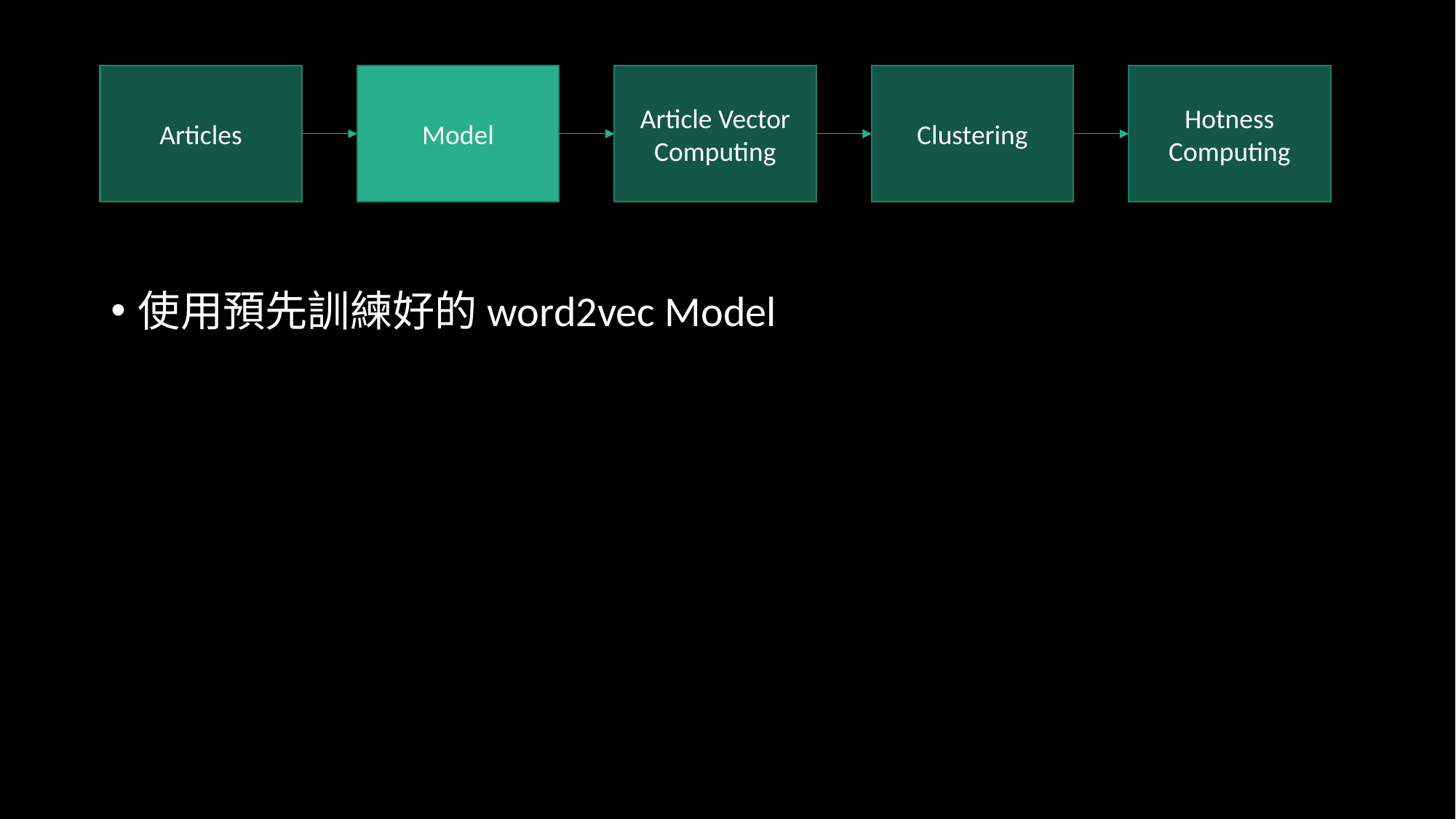

#
Model
Article Vector
Computing
Clustering
Hotness Computing
Articles

使用預先訓練好的word2vec Model